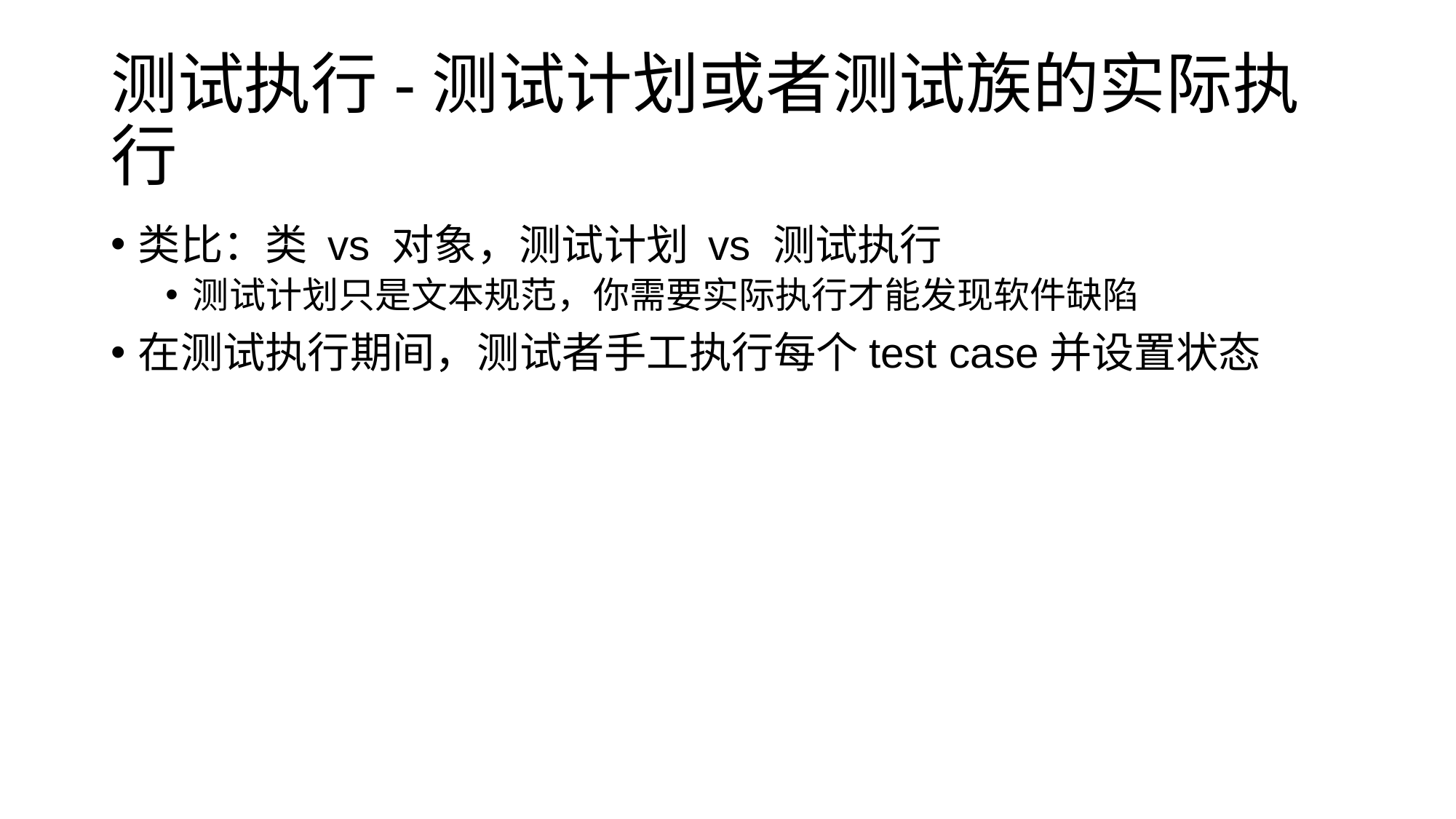

# 测试执行-测试计划或者测试族的实际执行
类比：类 vs 对象，测试计划 vs 测试执行
测试计划只是文本规范，你需要实际执行才能发现软件缺陷
在测试执行期间，测试者手工执行每个test case并设置状态